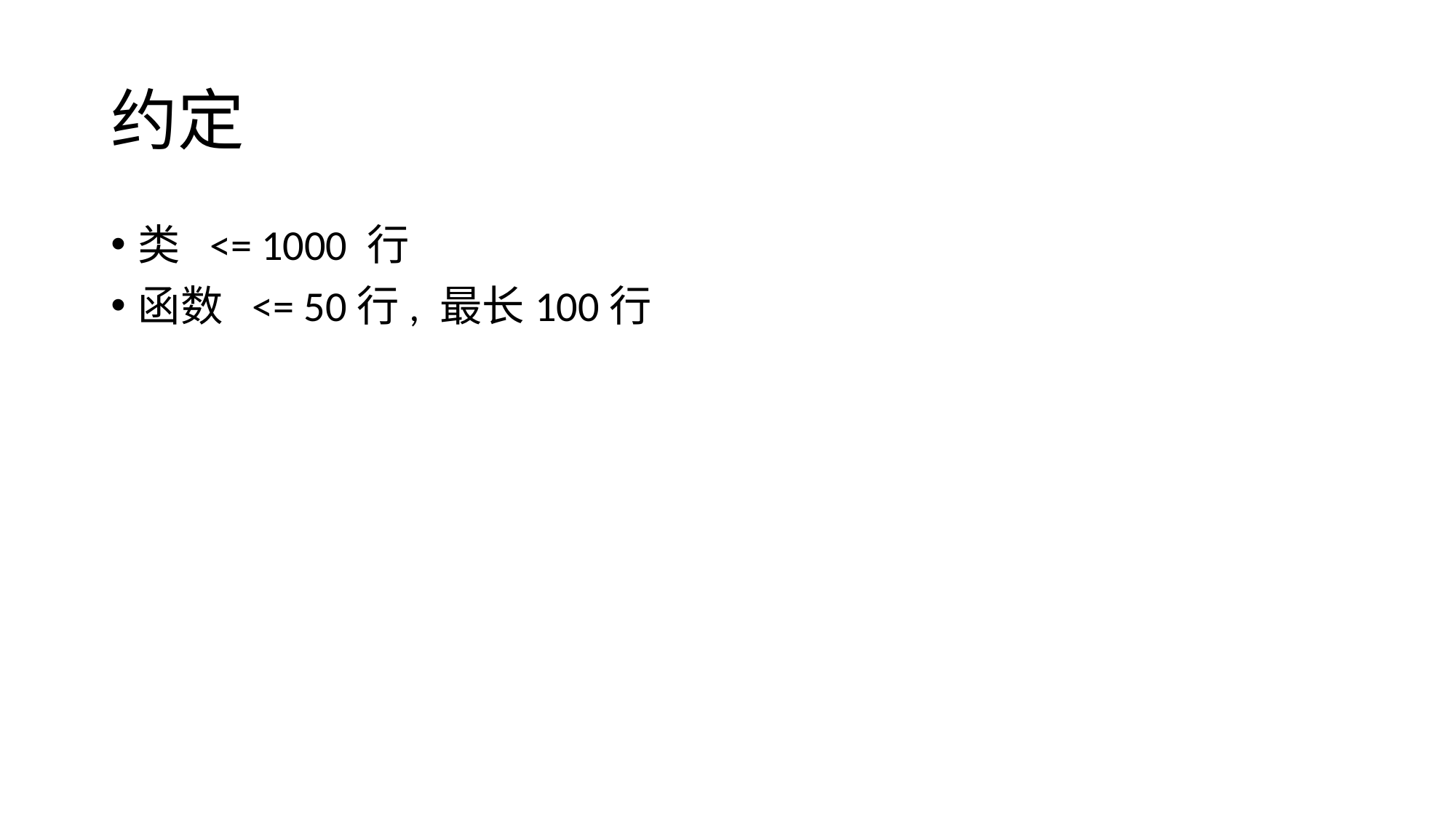

# 约定
类  <= 1000 行
函数  <= 50行, 最长100行